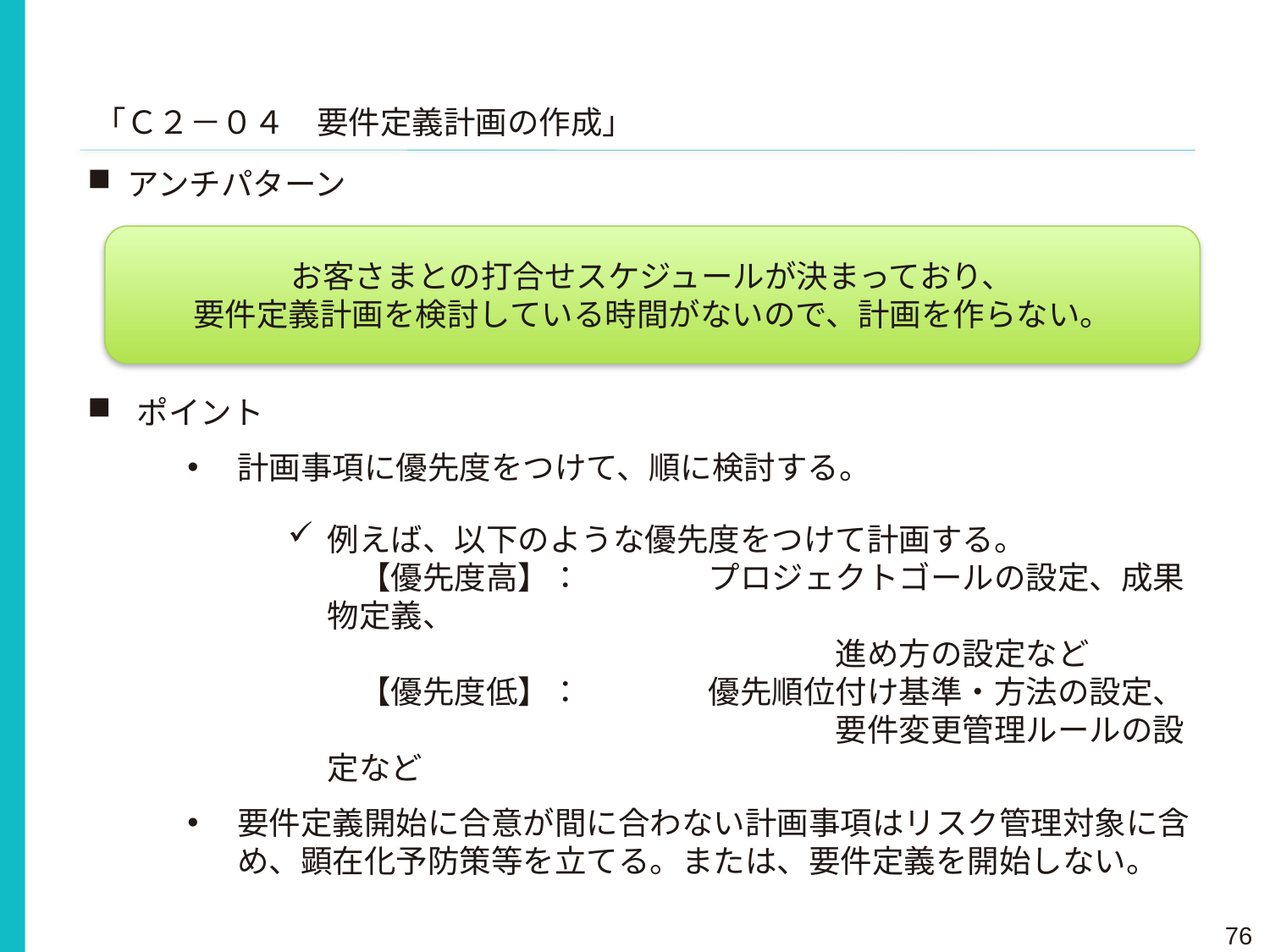

「Ｃ２－０４　要件定義計画の作成」
アンチパターン

ポイント

計画事項に優先度をつけて、順に検討する。

例えば、以下のような優先度をつけて計画する。
　【優先度高】：	プロジェクトゴールの設定、成果物定義、
				進め方の設定など
　【優先度低】：	優先順位付け基準・方法の設定、
				要件変更管理ルールの設定など

要件定義開始に合意が間に合わない計画事項はリスク管理対象に含め、顕在化予防策等を立てる。または、要件定義を開始しない。
お客さまとの打合せスケジュールが決まっており、
要件定義計画を検討している時間がないので、計画を作らない。
76